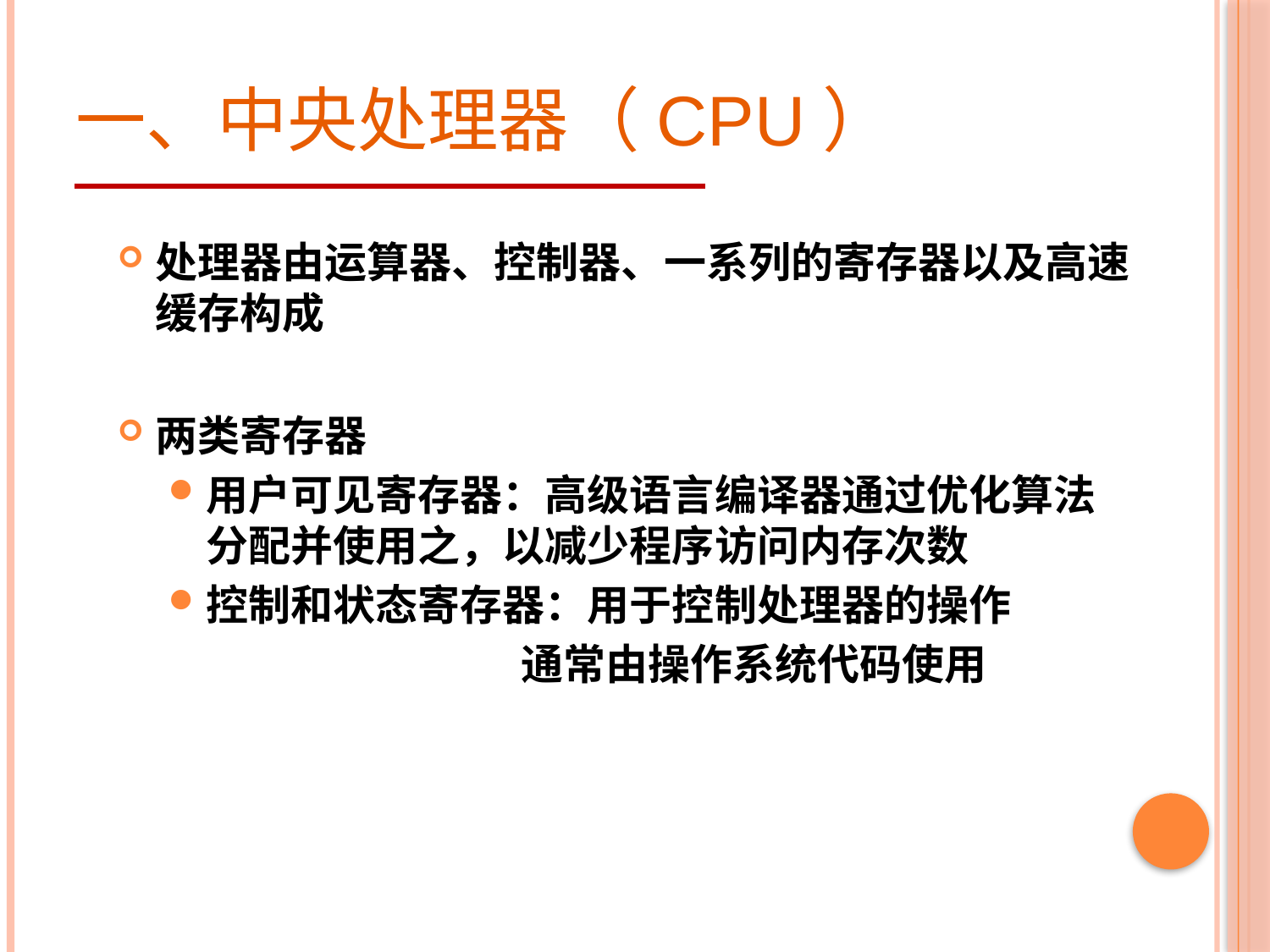

# 一、中央处理器（CPU）
处理器由运算器、控制器、一系列的寄存器以及高速缓存构成

两类寄存器
用户可见寄存器：高级语言编译器通过优化算法分配并使用之，以减少程序访问内存次数
控制和状态寄存器：用于控制处理器的操作
                                     通常由操作系统代码使用